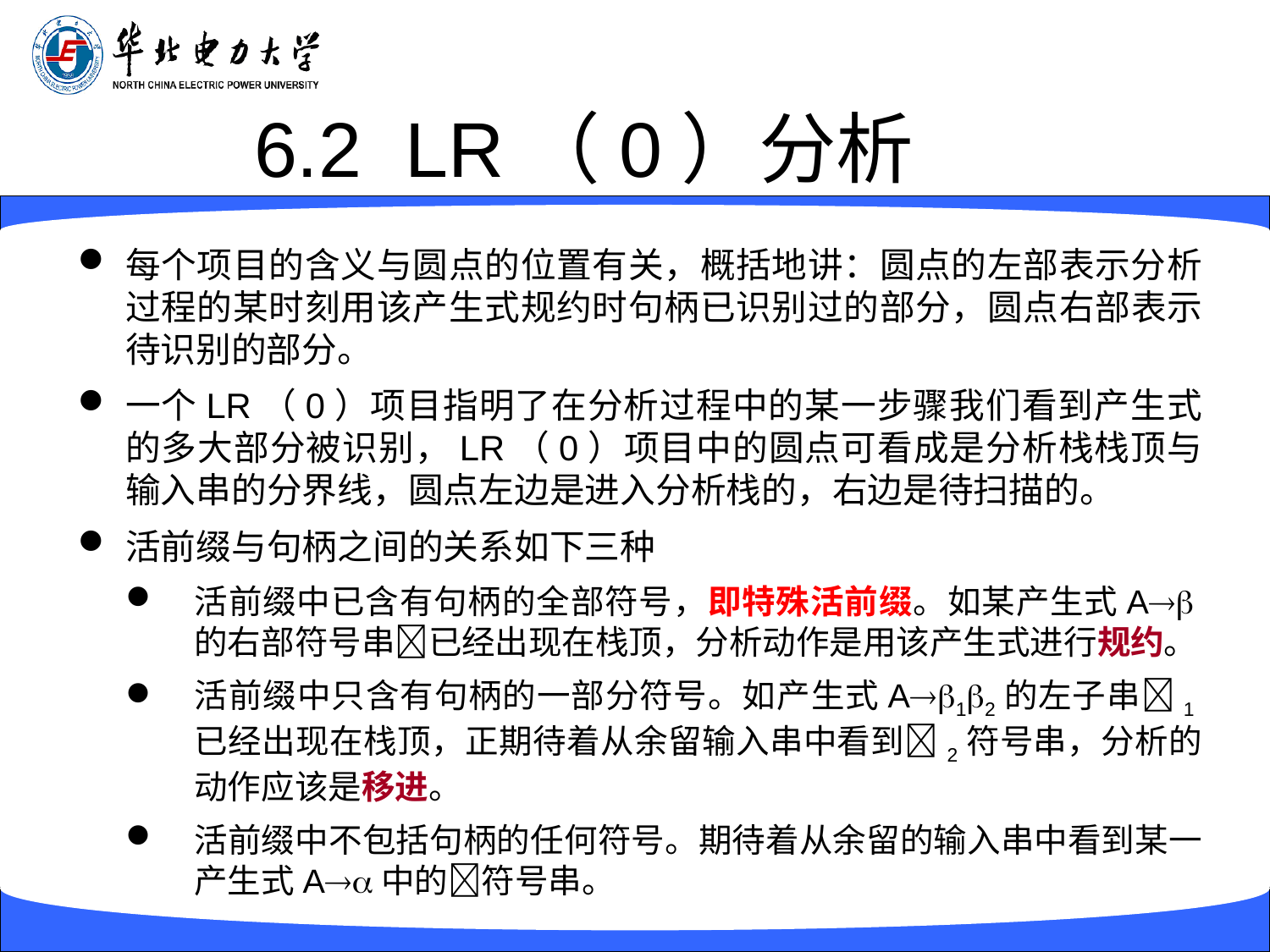

# 6.2  LR（0）分析
每个项目的含义与圆点的位置有关，概括地讲：圆点的左部表示分析过程的某时刻用该产生式规约时句柄已识别过的部分，圆点右部表示待识别的部分。
一个LR（0）项目指明了在分析过程中的某一步骤我们看到产生式的多大部分被识别，LR（0）项目中的圆点可看成是分析栈栈顶与输入串的分界线，圆点左边是进入分析栈的，右边是待扫描的。
活前缀与句柄之间的关系如下三种
活前缀中已含有句柄的全部符号，即特殊活前缀。如某产生式A→β的右部符号串β已经出现在栈顶，分析动作是用该产生式进行规约。
活前缀中只含有句柄的一部分符号。如产生式A→β1β2的左子串β1已经出现在栈顶，正期待着从余留输入串中看到β2符号串，分析的动作应该是移进。
活前缀中不包括句柄的任何符号。期待着从余留的输入串中看到某一产生式A→α中的α符号串。